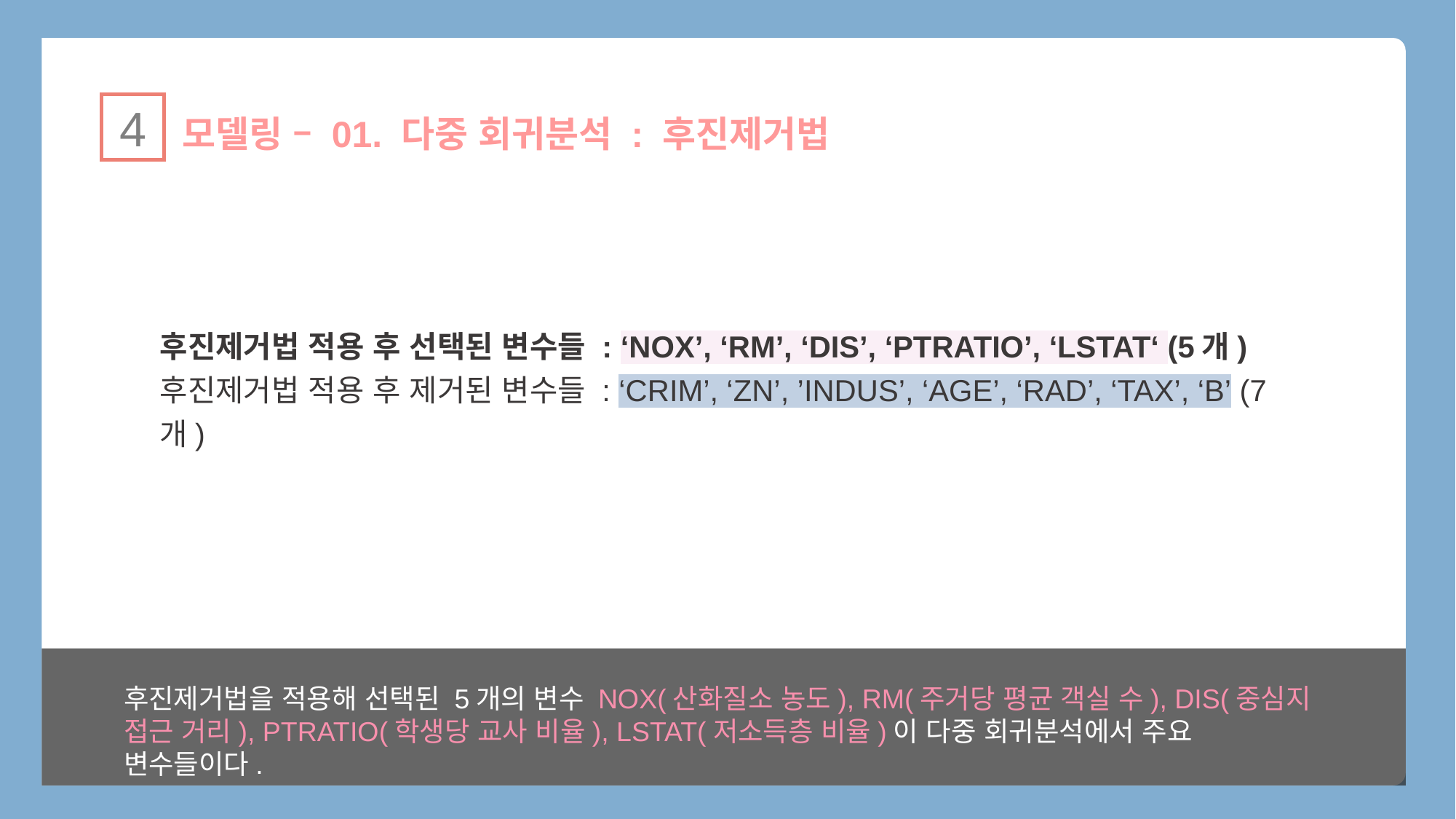

모델링 – 01. 다중 회귀분석 : 후진제거법
4
후진제거법 적용 후 선택된 변수들 : ‘NOX’, ‘RM’, ‘DIS’, ‘PTRATIO’, ‘LSTAT‘ (5개)
후진제거법 적용 후 제거된 변수들 : ‘CRIM’, ‘ZN’, ’INDUS’, ‘AGE’, ‘RAD’, ‘TAX’, ‘B’ (7개)

후진제거법을 적용해 선택된 5개의 변수 NOX(산화질소 농도), RM(주거당 평균 객실 수), DIS(중심지 접근 거리), PTRATIO(학생당 교사 비율), LSTAT(저소득층 비율)이 다중 회귀분석에서 주요 변수들이다.